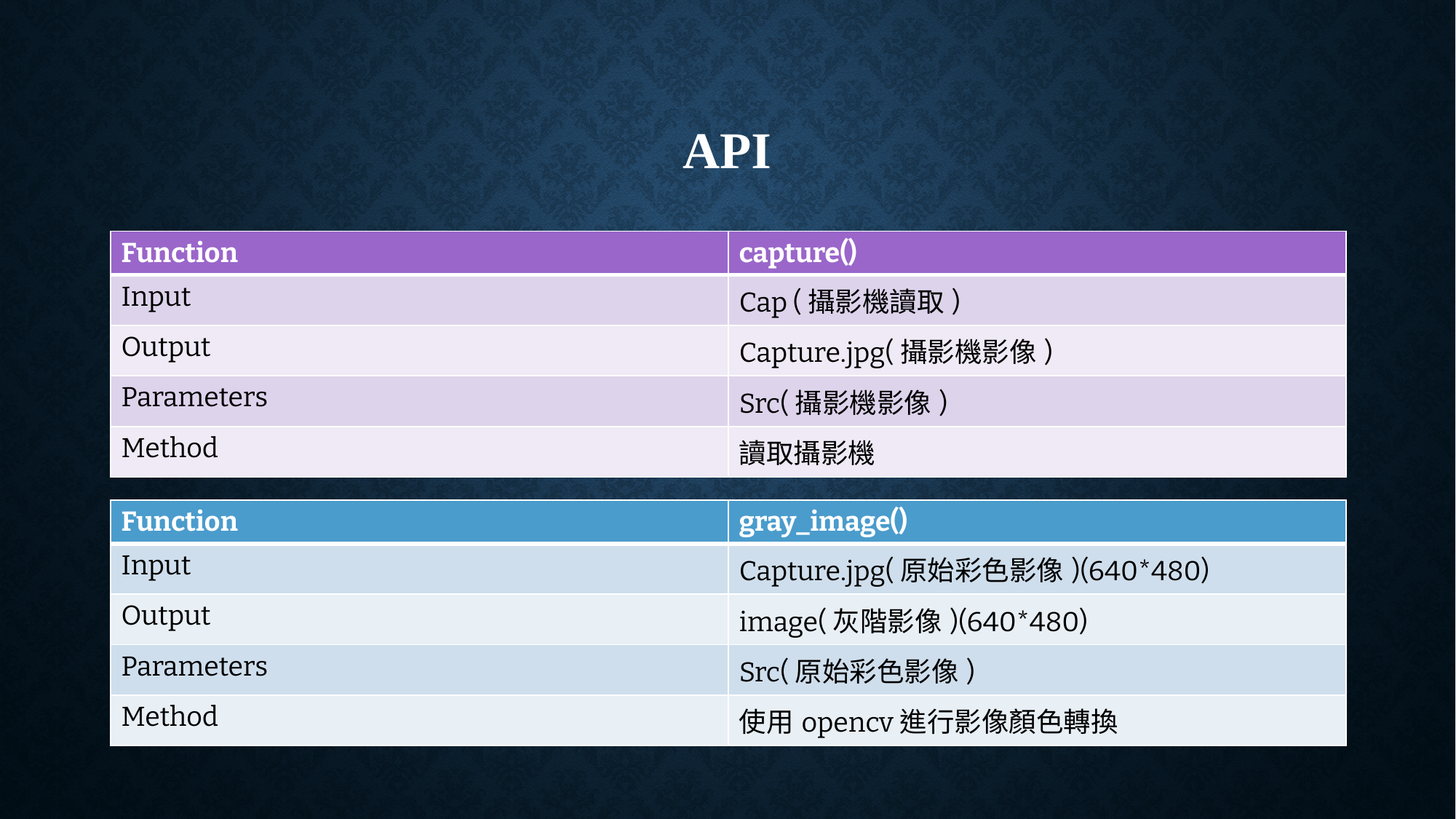

# API
| Function | capture() |
| --- | --- |
| Input | Cap (攝影機讀取) |
| Output | Capture.jpg(攝影機影像) |
| Parameters | Src(攝影機影像) |
| Method | 讀取攝影機 |
| Function | gray\_image() |
| --- | --- |
| Input | Capture.jpg(原始彩色影像)(640\*480) |
| Output | image(灰階影像)(640\*480) |
| Parameters | Src(原始彩色影像) |
| Method | 使用opencv進行影像顏色轉換 |